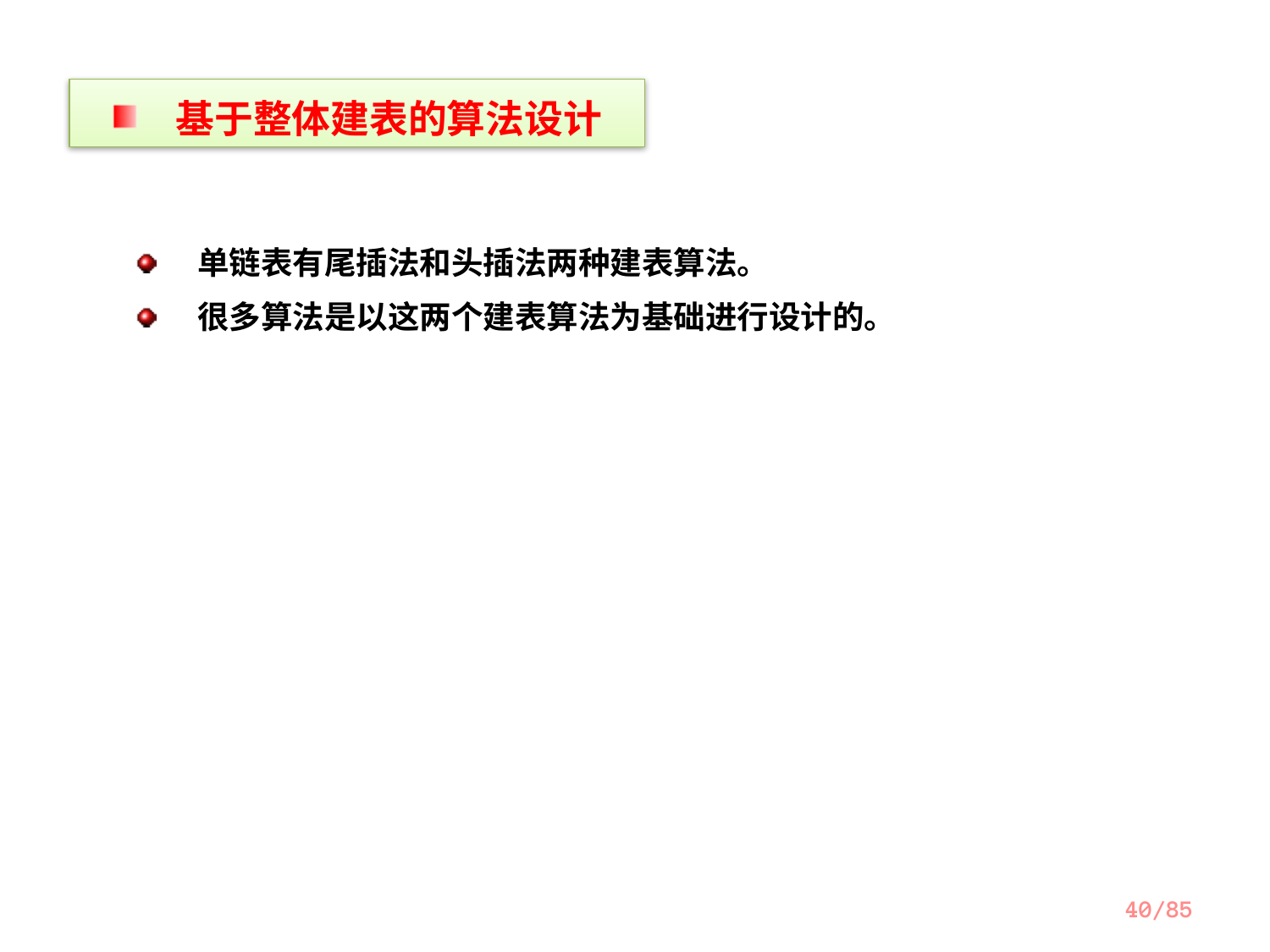

基于整体建表的算法设计
单链表有尾插法和头插法两种建表算法。
很多算法是以这两个建表算法为基础进行设计的。
40/85